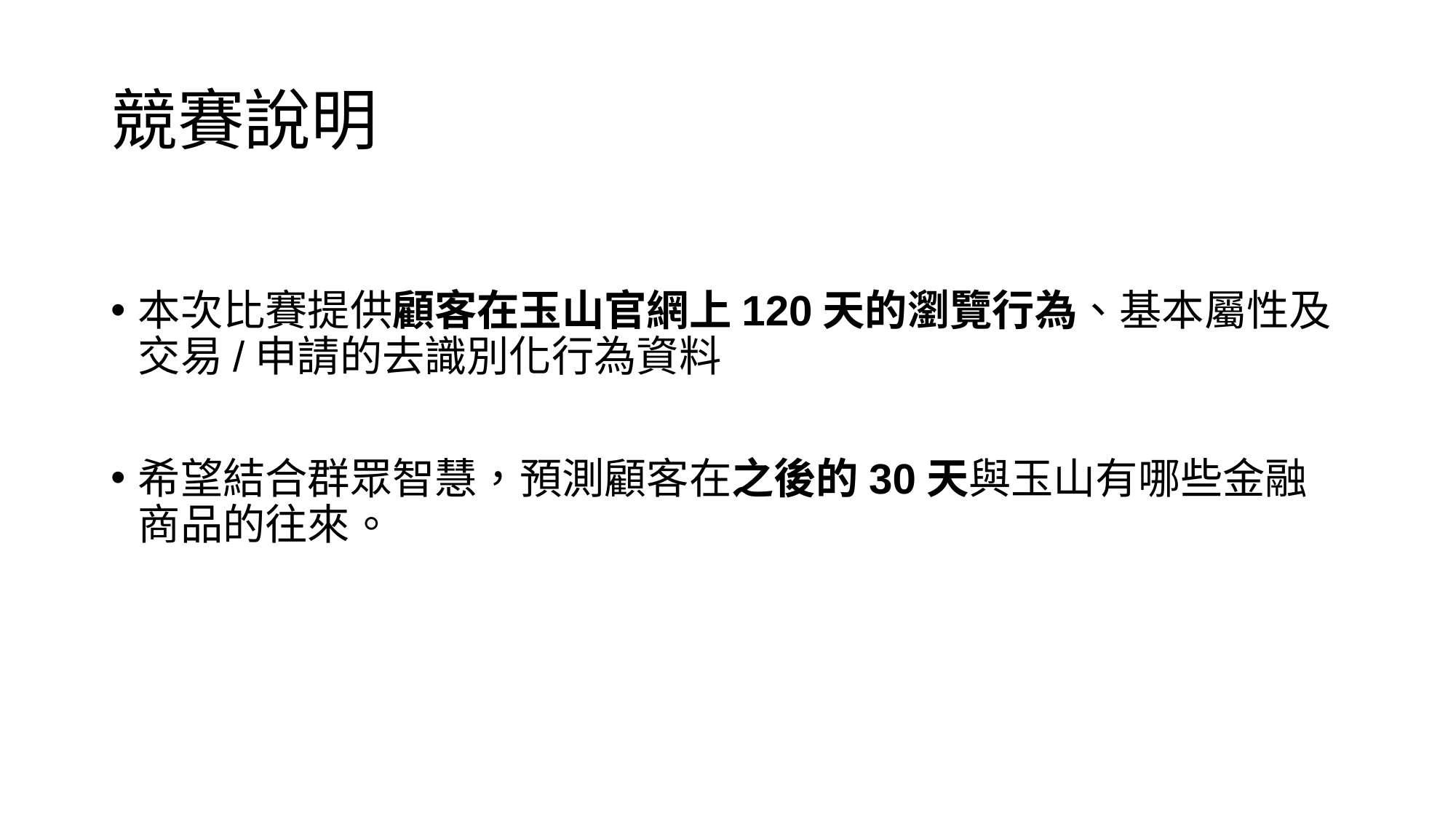

# 競賽說明

本次比賽提供顧客在玉山官網上120天的瀏覽行為、基本屬性及交易/申請的去識別化行為資料

希望結合群眾智慧，預測顧客在之後的30天與玉山有哪些金融商品的往來。